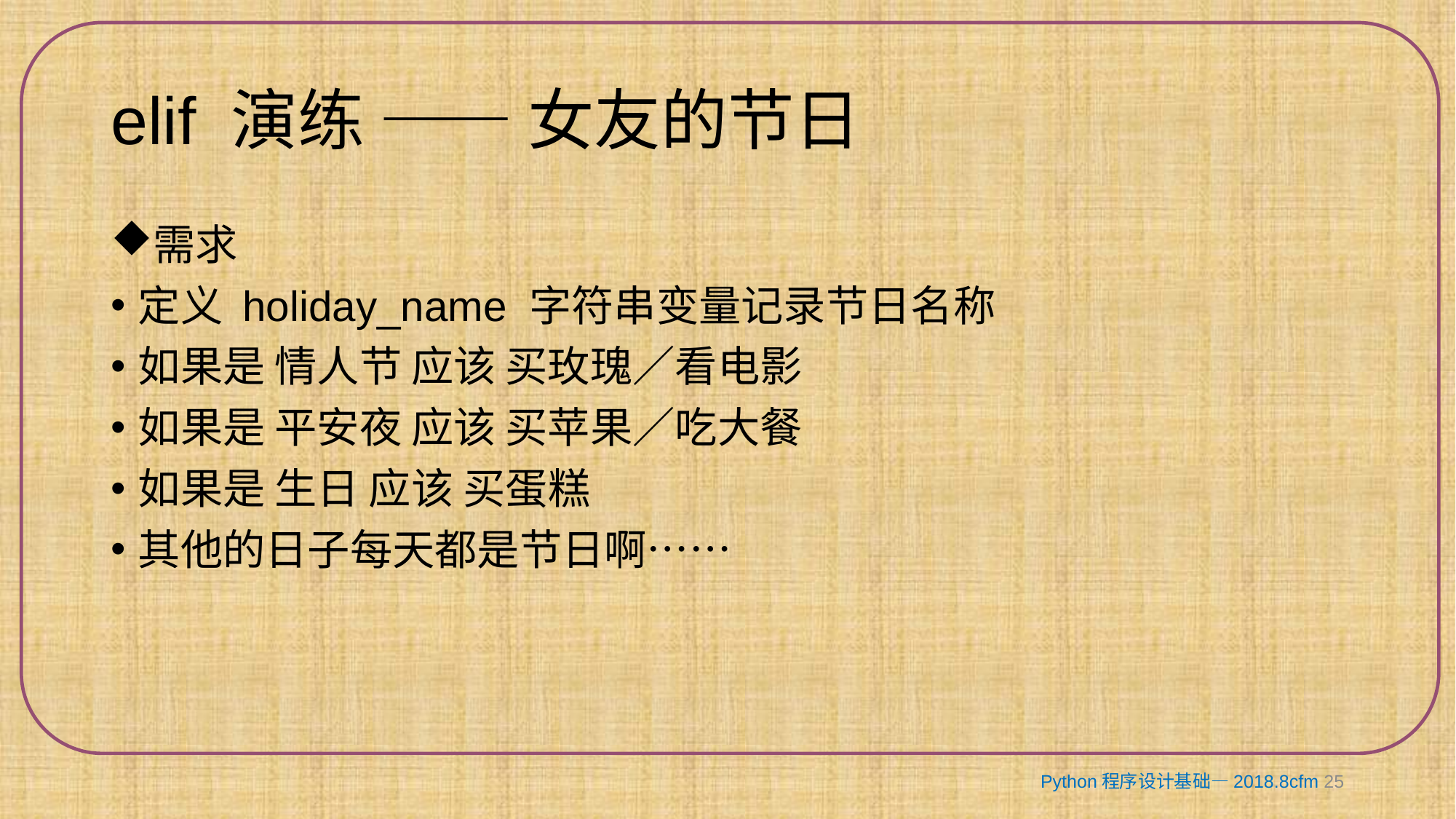

# elif 演练 —— 女友的节日
需求
定义 holiday_name 字符串变量记录节日名称
如果是 情人节 应该 买玫瑰／看电影
如果是 平安夜 应该 买苹果／吃大餐
如果是 生日 应该 买蛋糕
其他的日子每天都是节日啊……

Python程序设计基础—2018.8cfm 25